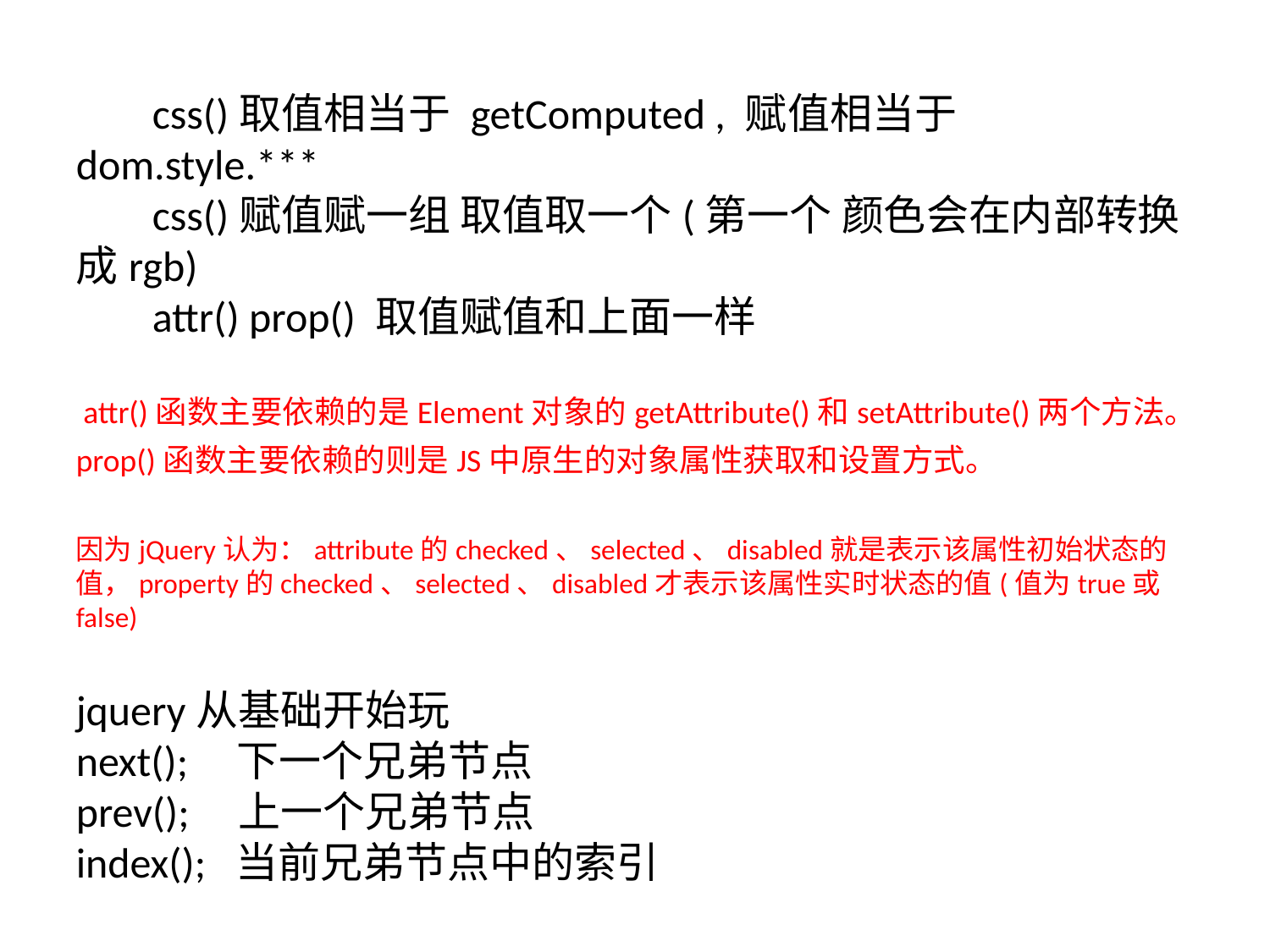

# Title
        css()取值相当于 getComputed , 赋值相当于dom.style.***
        css()赋值赋一组 取值取一个(第一个 颜色会在内部转换成rgb)
        attr() prop() 取值赋值和上面一样

 attr()函数主要依赖的是Element对象的getAttribute()和setAttribute()两个方法。
prop()函数主要依赖的则是JS中原生的对象属性获取和设置方式。

因为jQuery认为：attribute的checked、selected、disabled就是表示该属性初始状态的值，property的checked、selected、disabled才表示该属性实时状态的值(值为true或false)

jquery从基础开始玩
next();    下一个兄弟节点
prev();    上一个兄弟节点
index();  当前兄弟节点中的索引